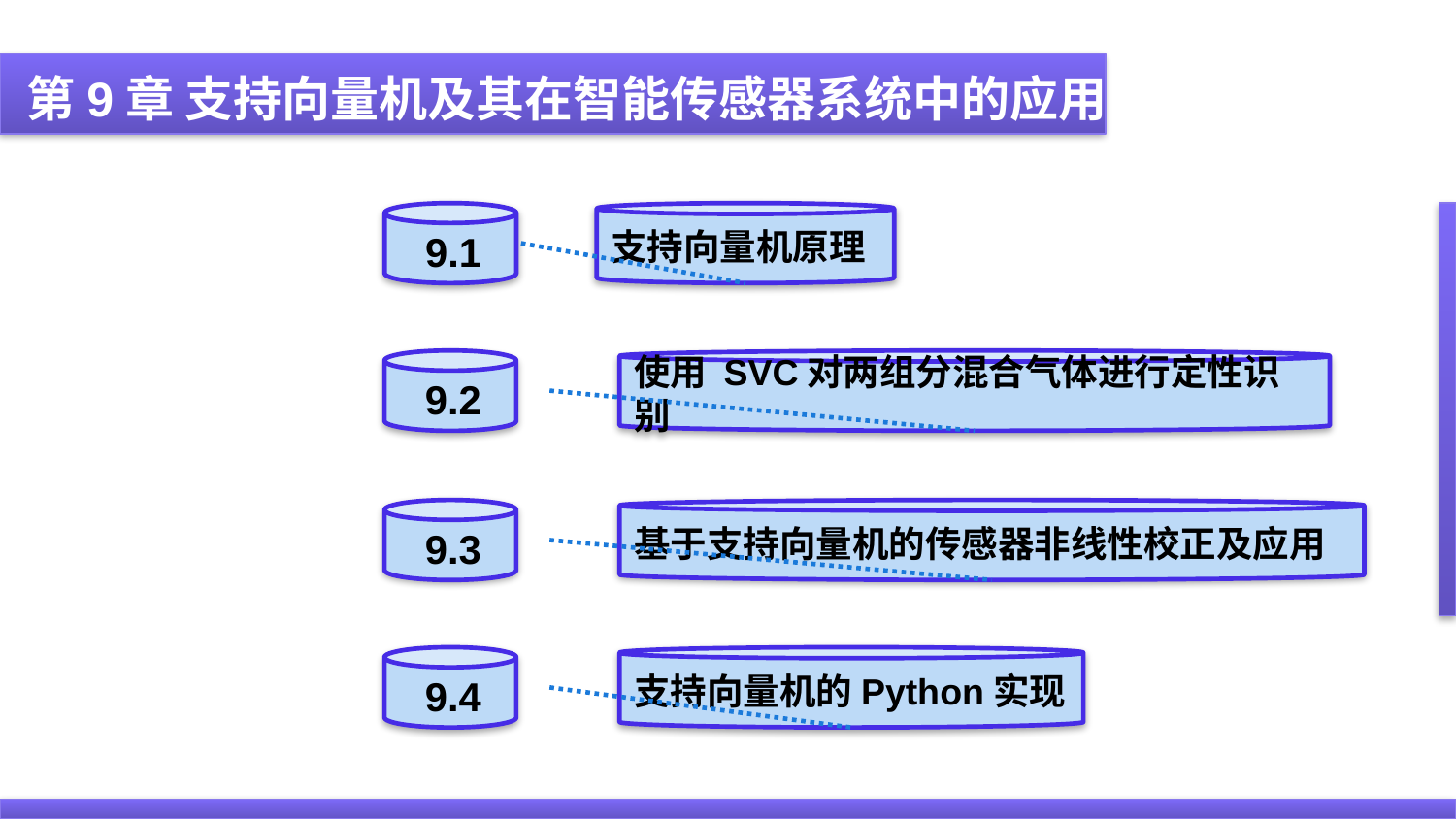

第9章 支持向量机及其在智能传感器系统中的应用

支持向量机原理
9.1

使用 SVC对两组分混合气体进行定性识别
9.2

基于支持向量机的传感器非线性校正及应用
9.3

支持向量机的Python实现
9.4